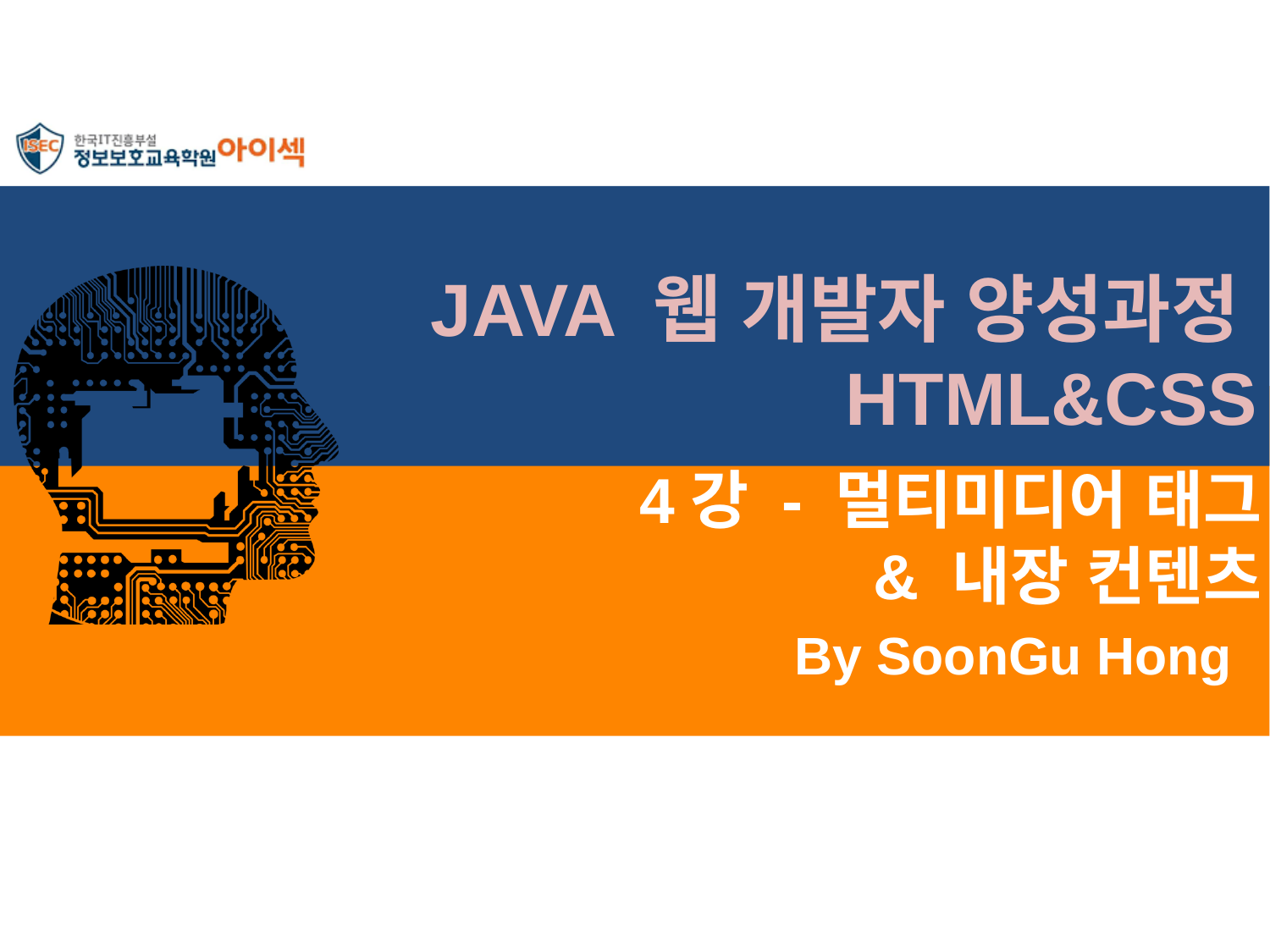

JAVA 웹 개발자 양성과정HTML&CSS
# 4강 - 멀티미디어 태그 & 내장 컨텐츠
By SoonGu Hong